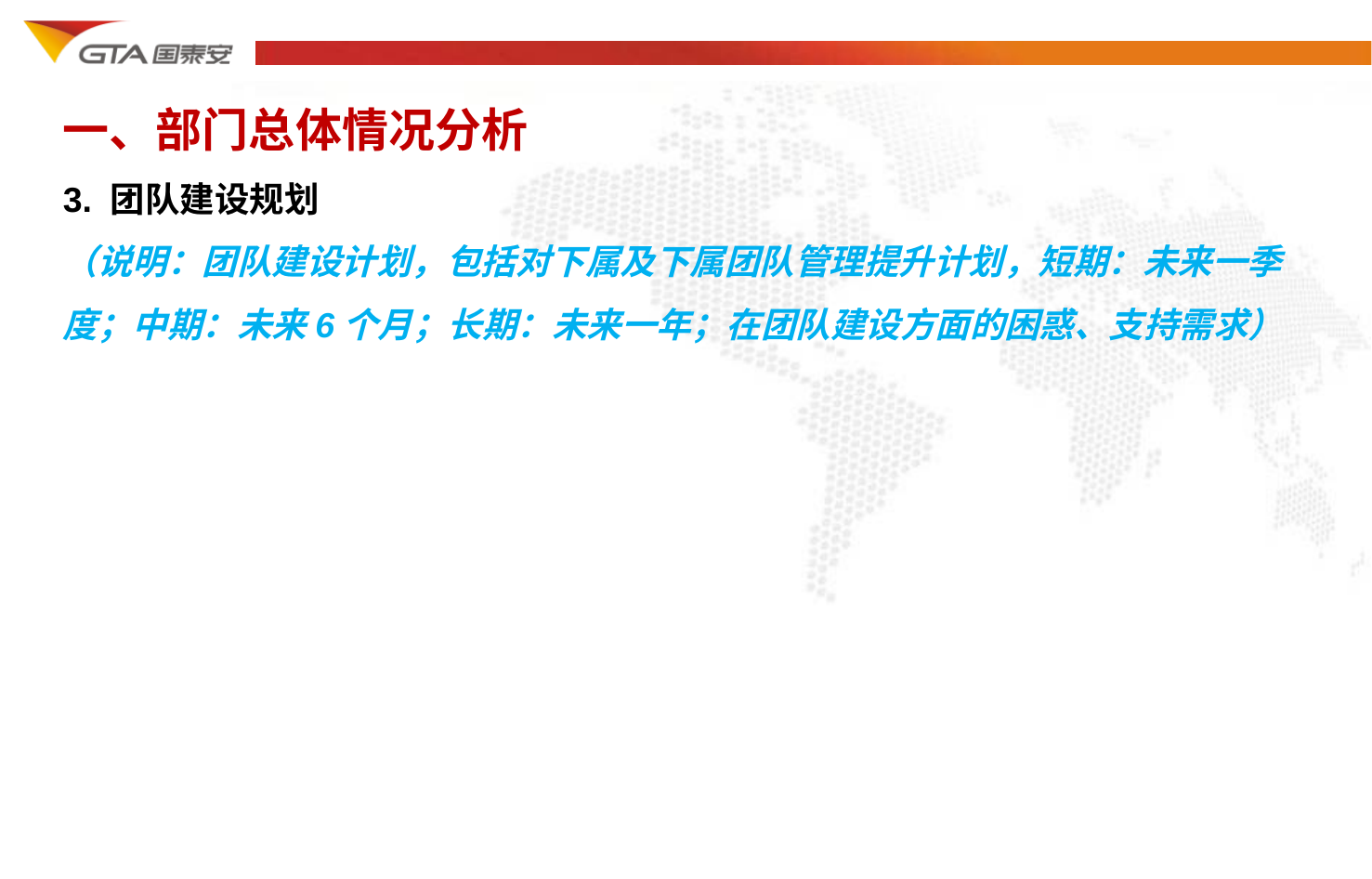

一、部门总体情况分析
3. 团队建设规划
（说明：团队建设计划，包括对下属及下属团队管理提升计划，短期：未来一季度；中期：未来6个月；长期：未来一年；在团队建设方面的困惑、支持需求）